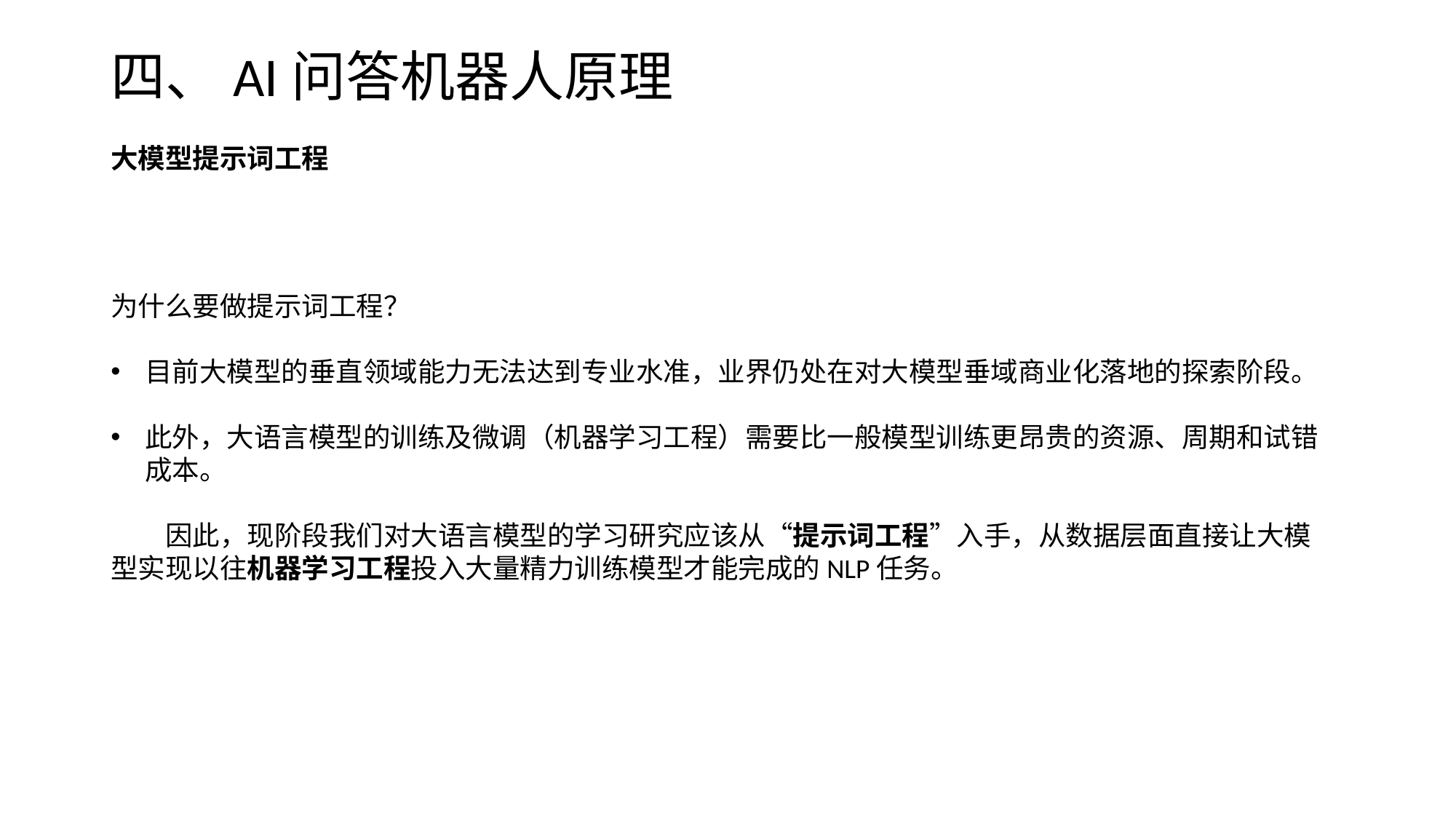

# 四、AI问答机器人原理
大模型提示词工程

为什么要做提示词工程？

目前大模型的垂直领域能力无法达到专业水准，业界仍处在对大模型垂域商业化落地的探索阶段。

此外，大语言模型的训练及微调（机器学习工程）需要比一般模型训练更昂贵的资源、周期和试错成本。

因此，现阶段我们对大语言模型的学习研究应该从“提示词工程”入手，从数据层面直接让大模型实现以往机器学习工程投入大量精力训练模型才能完成的NLP任务。